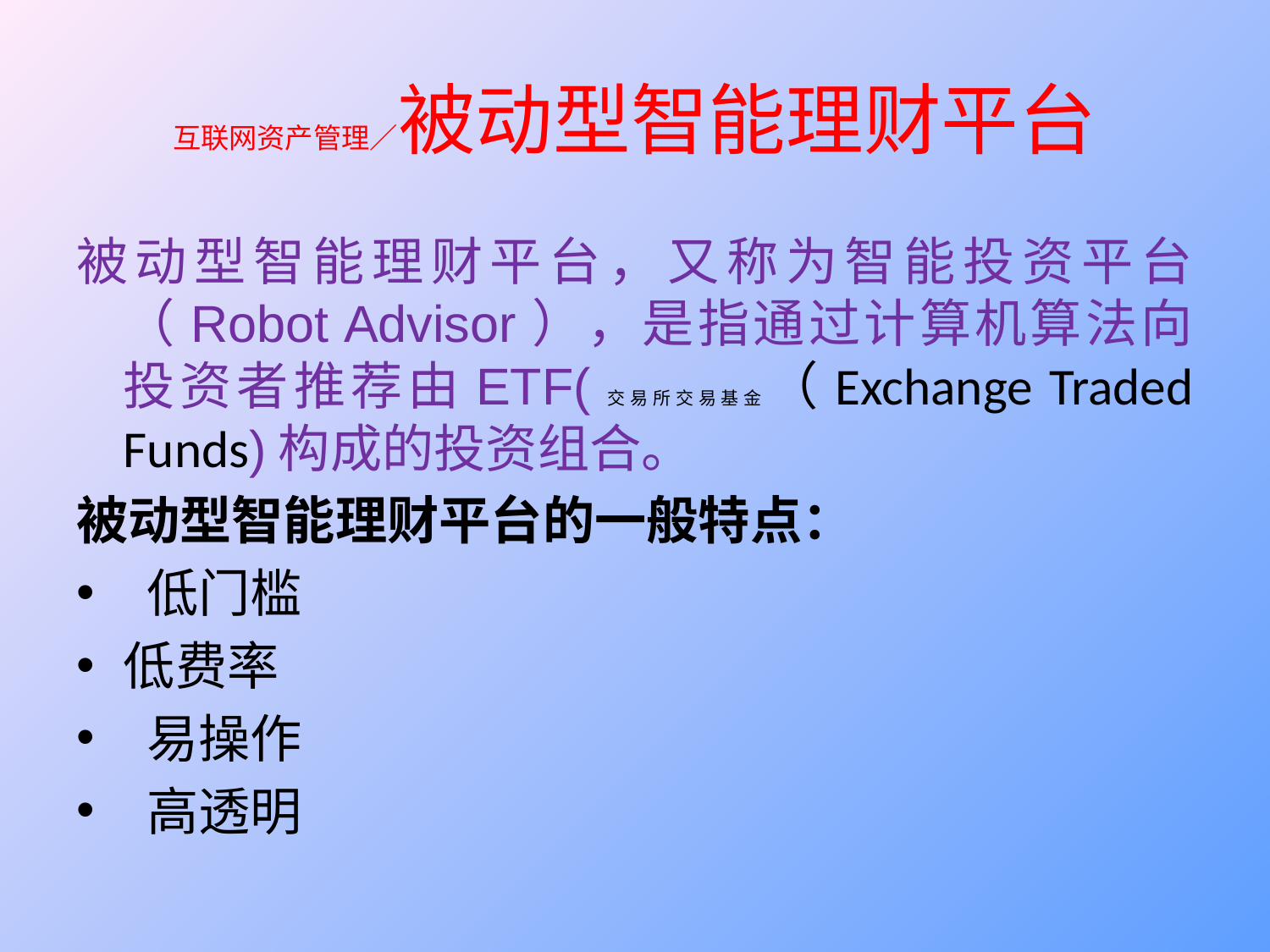

# 互联网资产管理／被动型智能理财平台
被动型智能理财平台，又称为智能投资平台（Robot Advisor），是指通过计算机算法向投资者推荐由ETF(交易所交易基金（Exchange Traded Funds)构成的投资组合。
被动型智能理财平台的一般特点：
 低门槛
低费率
 易操作
 高透明